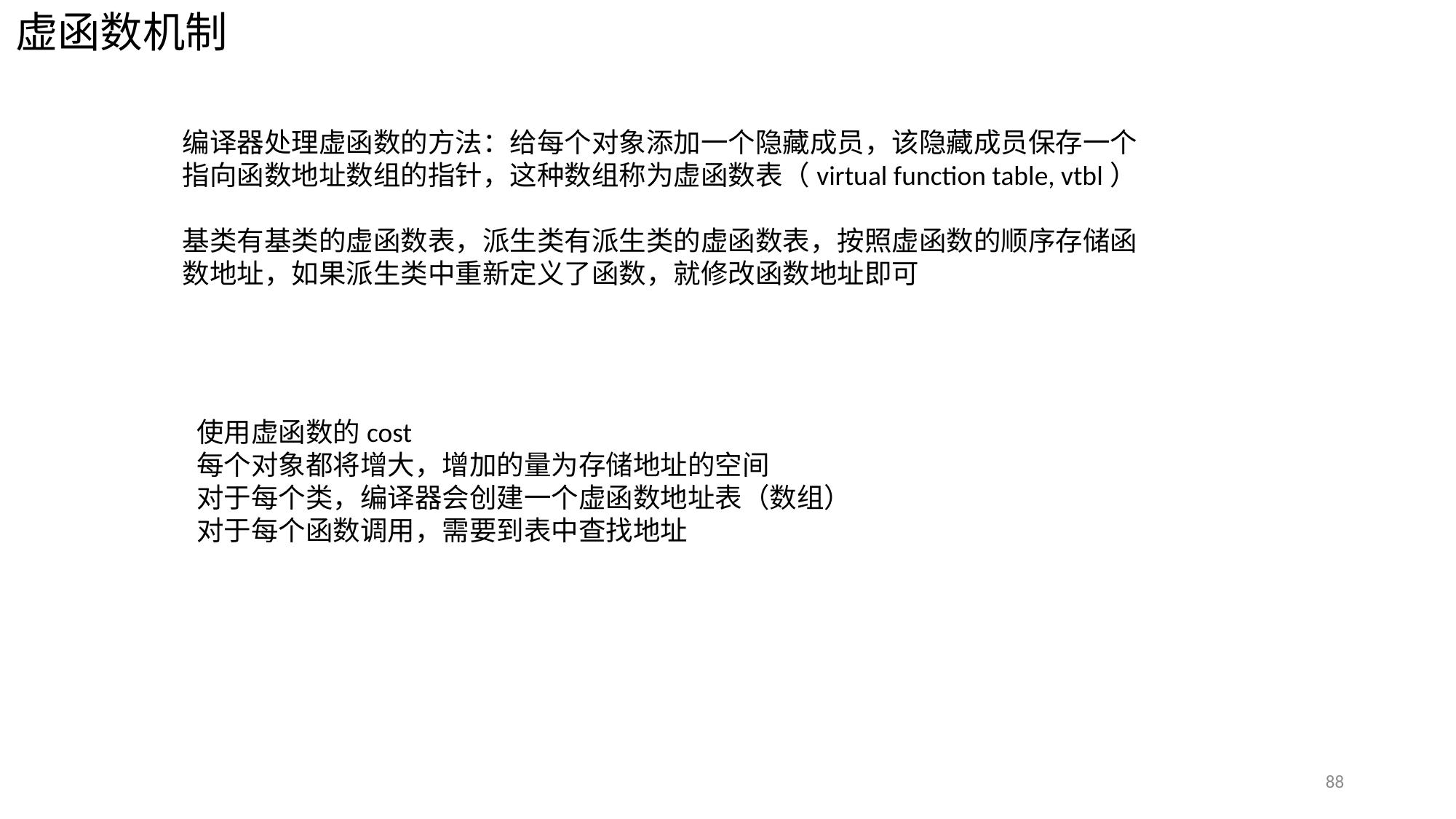

虚函数机制
编译器处理虚函数的方法：给每个对象添加一个隐藏成员，该隐藏成员保存一个指向函数地址数组的指针，这种数组称为虚函数表（virtual function table, vtbl）

基类有基类的虚函数表，派生类有派生类的虚函数表，按照虚函数的顺序存储函数地址，如果派生类中重新定义了函数，就修改函数地址即可
使用虚函数的cost
每个对象都将增大，增加的量为存储地址的空间
对于每个类，编译器会创建一个虚函数地址表（数组）
对于每个函数调用，需要到表中查找地址
88